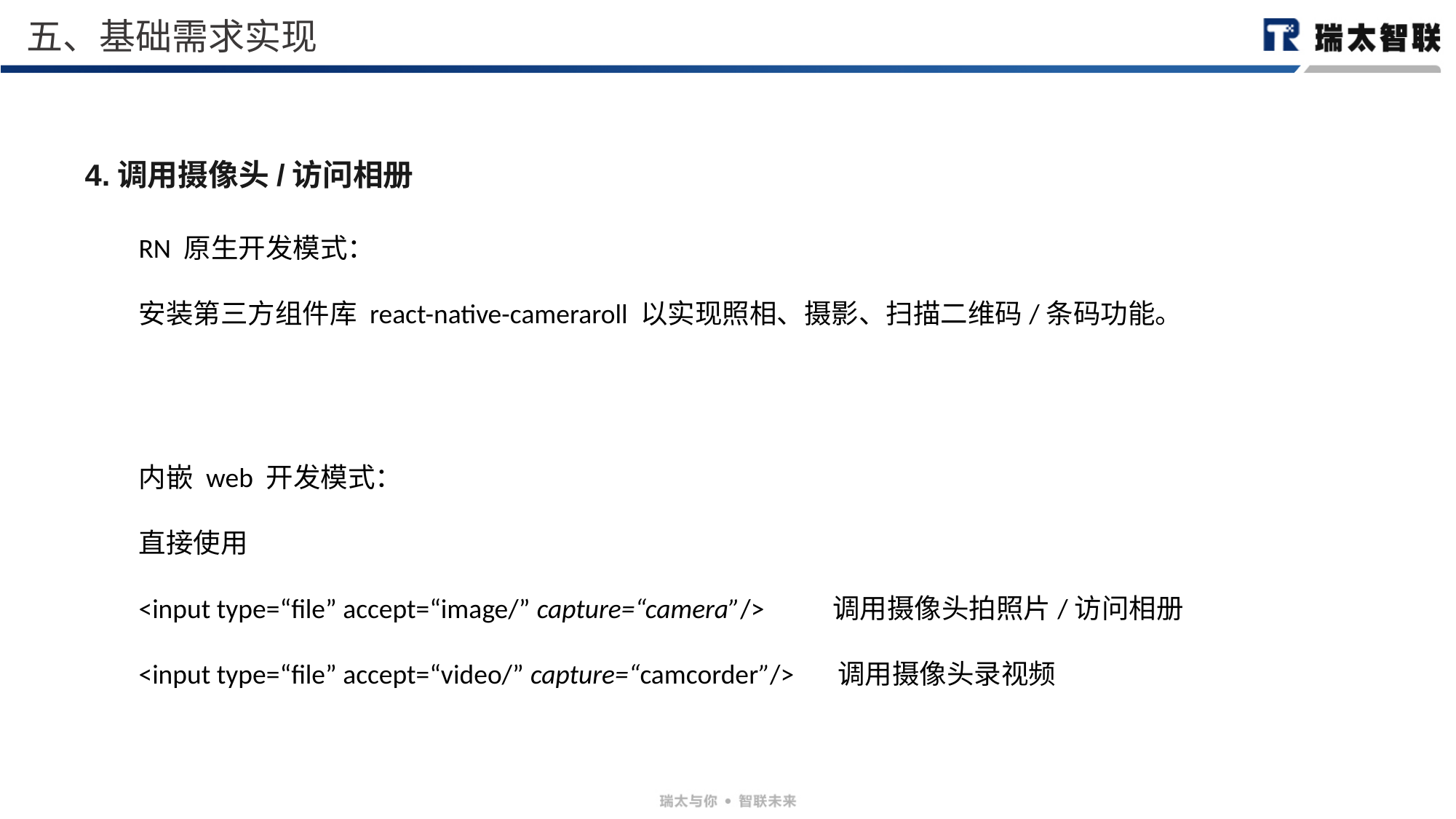

五、基础需求实现
4.调用摄像头/访问相册
RN 原生开发模式：

安装第三方组件库 react-native-cameraroll 以实现照相、摄影、扫描二维码/条码功能。

内嵌 web 开发模式：

直接使用

<input type=“file” accept=“image/” capture=“camera”/>          调用摄像头拍照片/访问相册

<input type=“file” accept=“video/” capture=“camcorder”/>      调用摄像头录视频